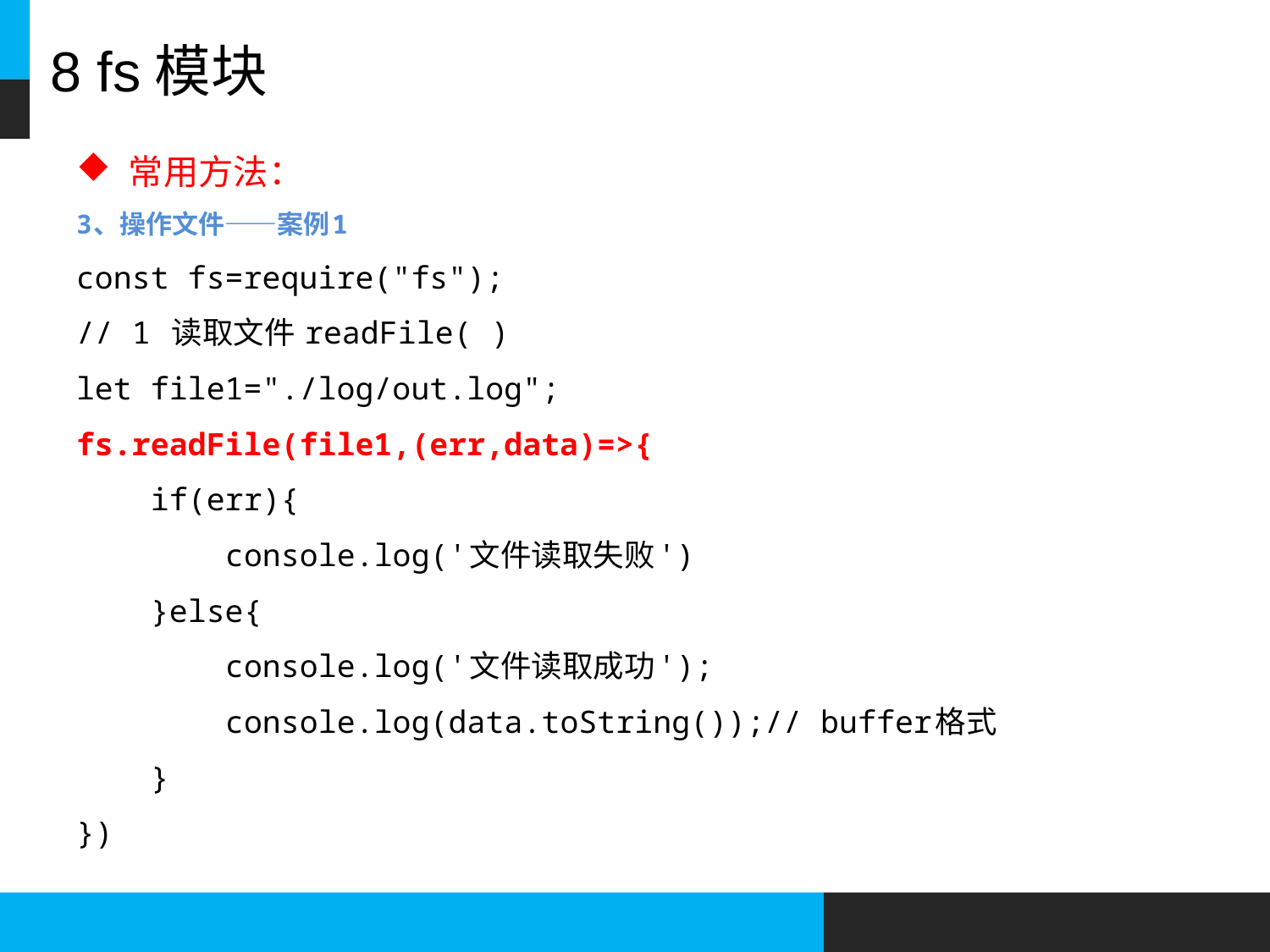

# 8 fs模块
常用方法：
3、操作文件——案例1
const fs=require("fs");
// 1 读取文件 readFile( )
let file1="./log/out.log";
fs.readFile(file1,(err,data)=>{
    if(err){
        console.log('文件读取失败')
    }else{
        console.log('文件读取成功');
        console.log(data.toString());// buffer格式
    }
})